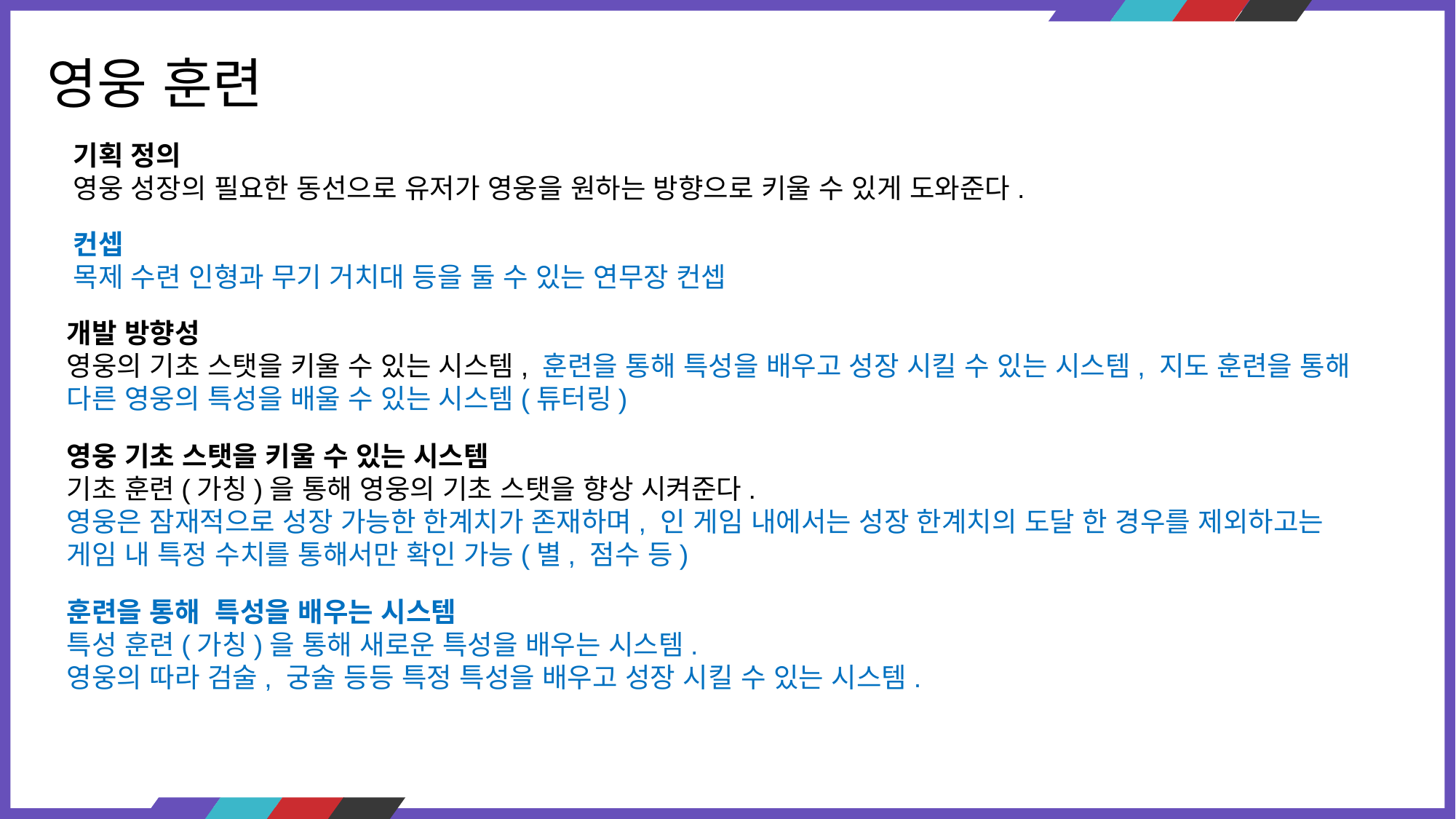

영웅 훈련
기획 정의
영웅 성장의 필요한 동선으로 유저가 영웅을 원하는 방향으로 키울 수 있게 도와준다.
컨셉
목제 수련 인형과 무기 거치대 등을 둘 수 있는 연무장 컨셉
개발 방향성
영웅의 기초 스탯을 키울 수 있는 시스템, 훈련을 통해 특성을 배우고 성장 시킬 수 있는 시스템, 지도 훈련을 통해 다른 영웅의 특성을 배울 수 있는 시스템(튜터링)
영웅 기초 스탯을 키울 수 있는 시스템
기초 훈련(가칭)을 통해 영웅의 기초 스탯을 향상 시켜준다.
영웅은 잠재적으로 성장 가능한 한계치가 존재하며, 인 게임 내에서는 성장 한계치의 도달 한 경우를 제외하고는
게임 내 특정 수치를 통해서만 확인 가능(별, 점수 등)
훈련을 통해  특성을 배우는 시스템
특성 훈련(가칭)을 통해 새로운 특성을 배우는 시스템.
영웅의 따라 검술, 궁술 등등 특정 특성을 배우고 성장 시킬 수 있는 시스템.